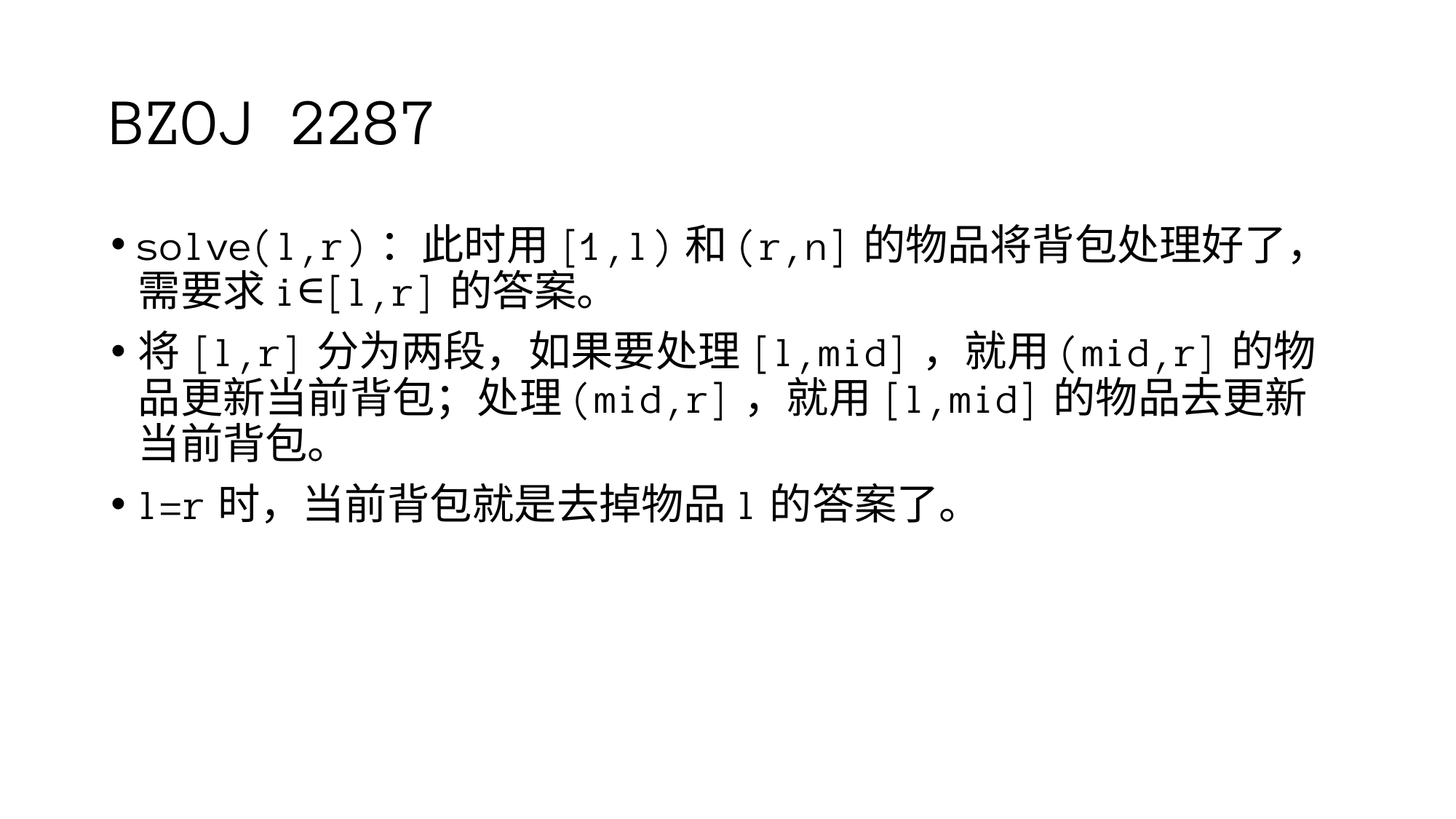

# BZOJ 2287
solve(l,r)：此时用[1,l)和(r,n]的物品将背包处理好了，需要求i∈[l,r]的答案。
将[l,r]分为两段，如果要处理[l,mid]，就用(mid,r]的物品更新当前背包；处理(mid,r]，就用[l,mid]的物品去更新当前背包。
l=r时，当前背包就是去掉物品l的答案了。